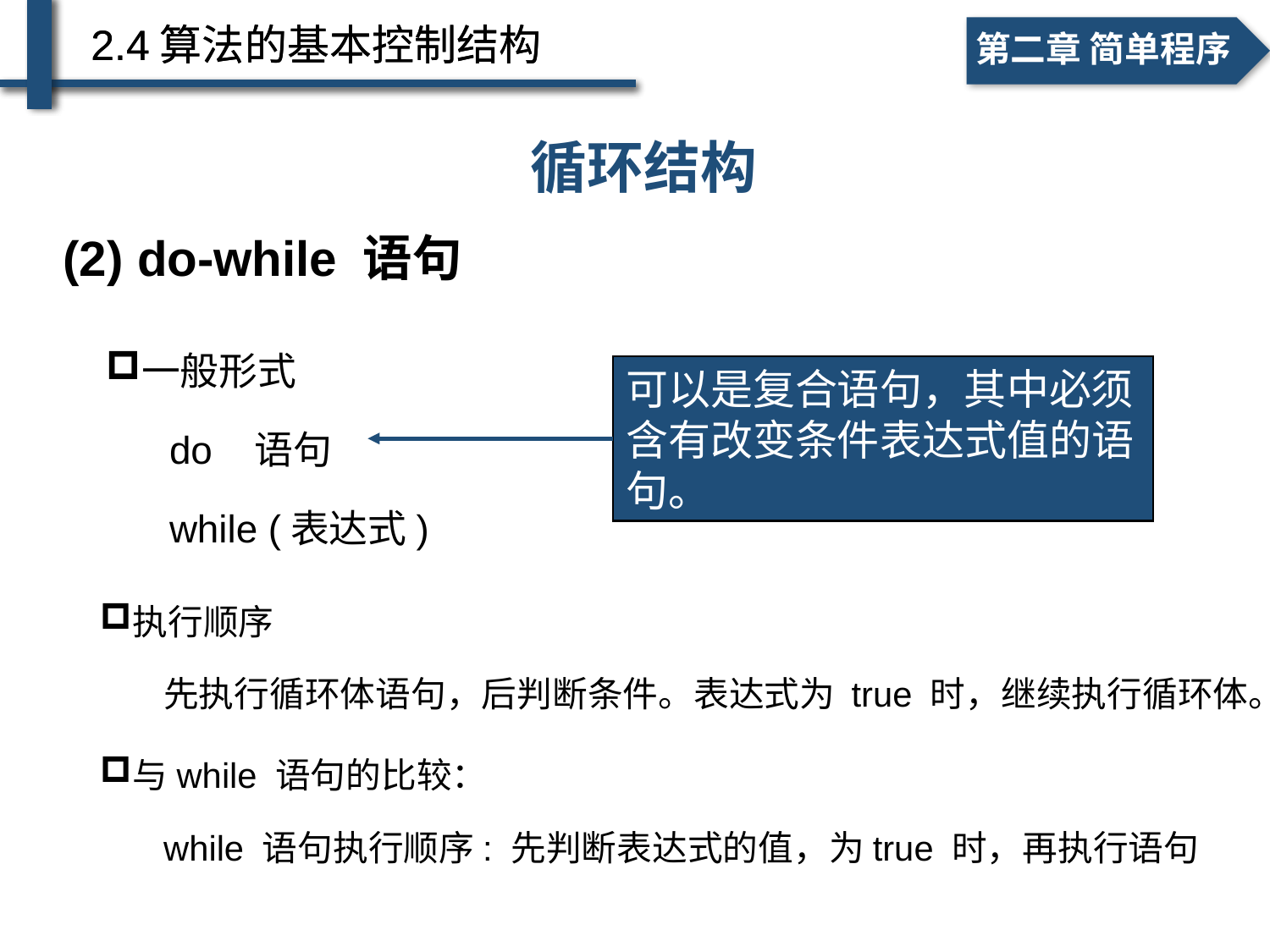

2.4算法的基本控制结构
2.4算法的基本控制结构
一、个人简介
二、学术成绩
一、个人简介

第二章 简单程序
特殊的多分支结构

循环结构
(2) do-while 语句
一般形式
do   语句
while (表达式)
可以是复合语句，其中必须含有改变条件表达式值的语句。
执行顺序
先执行循环体语句，后判断条件。表达式为 true 时，继续执行循环体。
与while 语句的比较：
while 语句执行顺序: 先判断表达式的值，为true 时，再执行语句
61